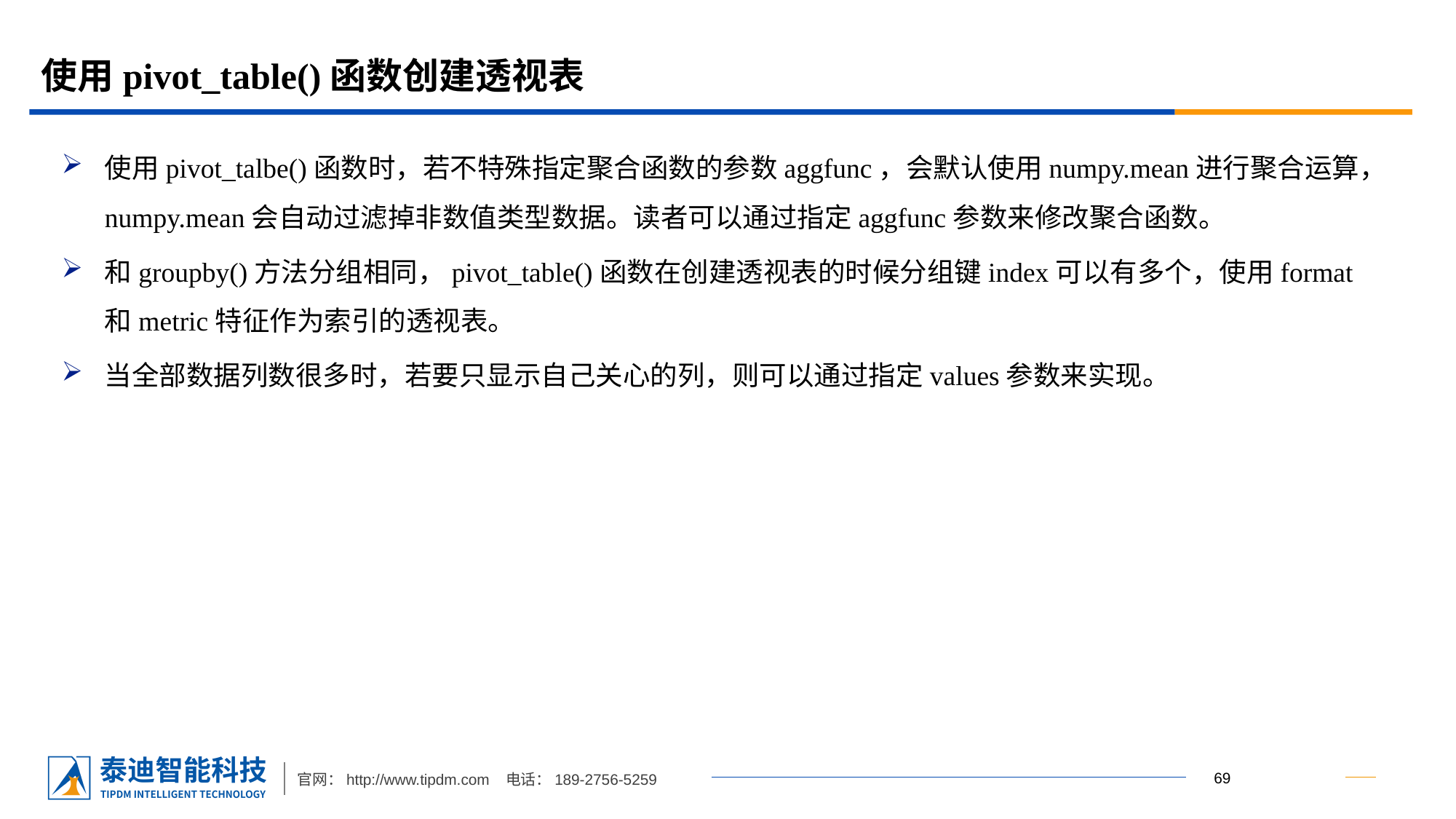

# 使用pivot_table()函数创建透视表
使用pivot_talbe()函数时，若不特殊指定聚合函数的参数aggfunc，会默认使用numpy.mean进行聚合运算，numpy.mean会自动过滤掉非数值类型数据。读者可以通过指定aggfunc参数来修改聚合函数。
和groupby()方法分组相同，pivot_table()函数在创建透视表的时候分组键index可以有多个，使用format和metric特征作为索引的透视表。
当全部数据列数很多时，若要只显示自己关心的列，则可以通过指定values参数来实现。